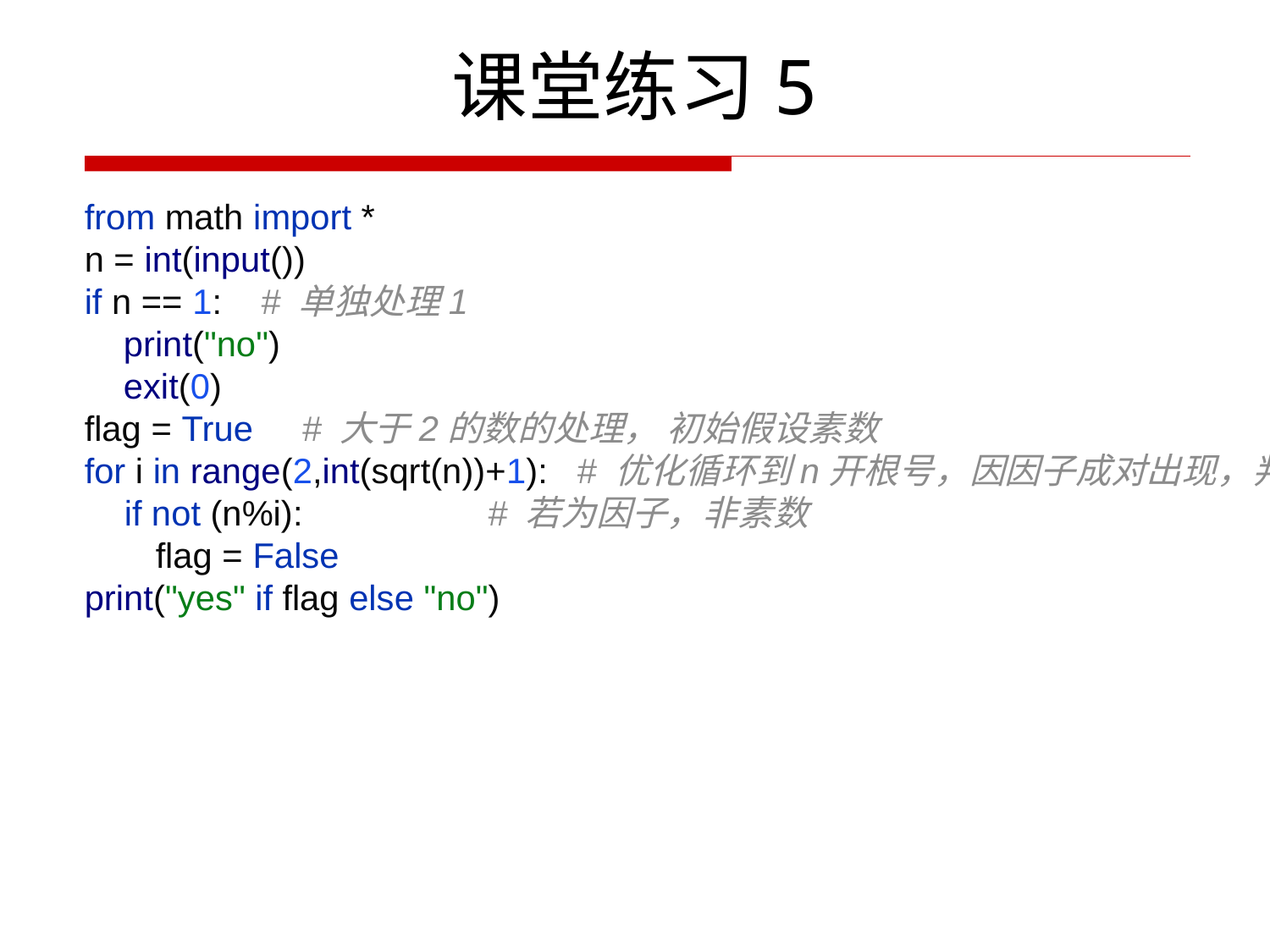

课堂练习5
from math import *
n = int(input())
if n == 1:    # 单独处理1
    print("no")
    exit(0)
flag = True     # 大于2的数的处理， 初始假设素数
for i in range(2,int(sqrt(n))+1):   # 优化循环到n开根号，因因子成对出现，判小于的一边即可
    if not (n%i):                   # 若为因子，非素数
        flag = False
print("yes" if flag else "no")